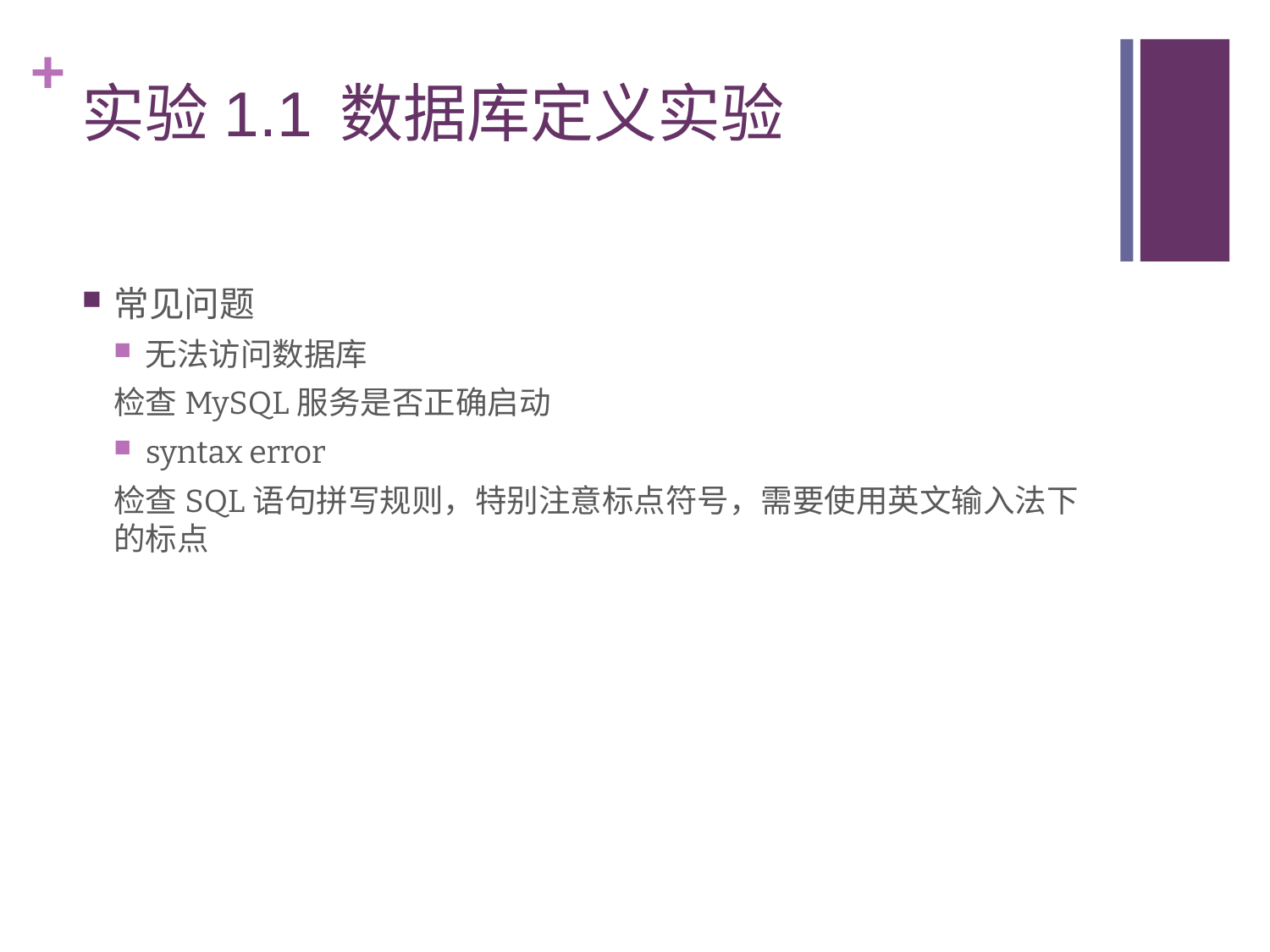

# 实验1.1 数据库定义实验
常见问题
无法访问数据库
检查MySQL服务是否正确启动
syntax error
检查SQL语句拼写规则，特别注意标点符号，需要使用英文输入法下的标点